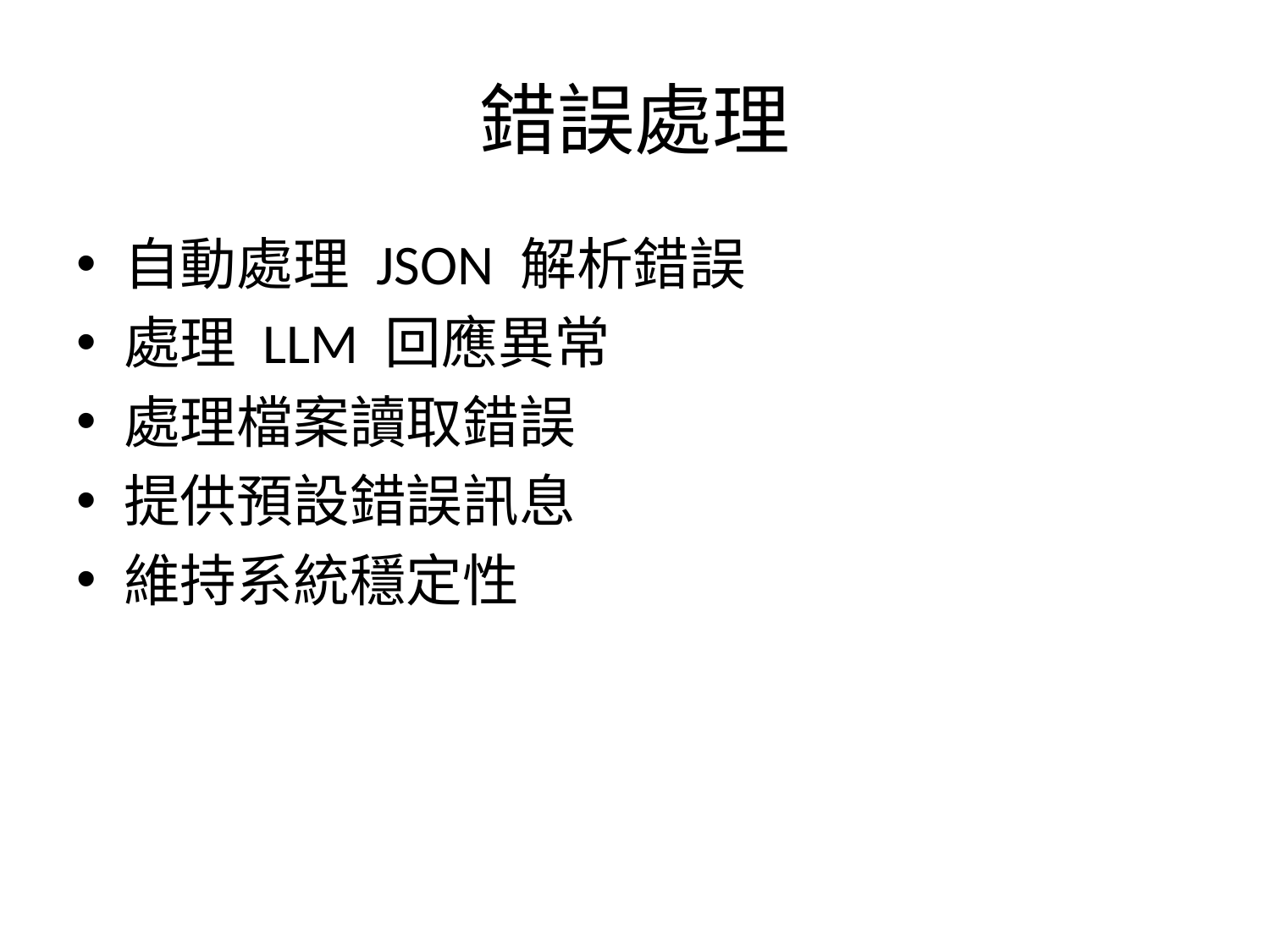

# 錯誤處理
自動處理 JSON 解析錯誤
處理 LLM 回應異常
處理檔案讀取錯誤
提供預設錯誤訊息
維持系統穩定性